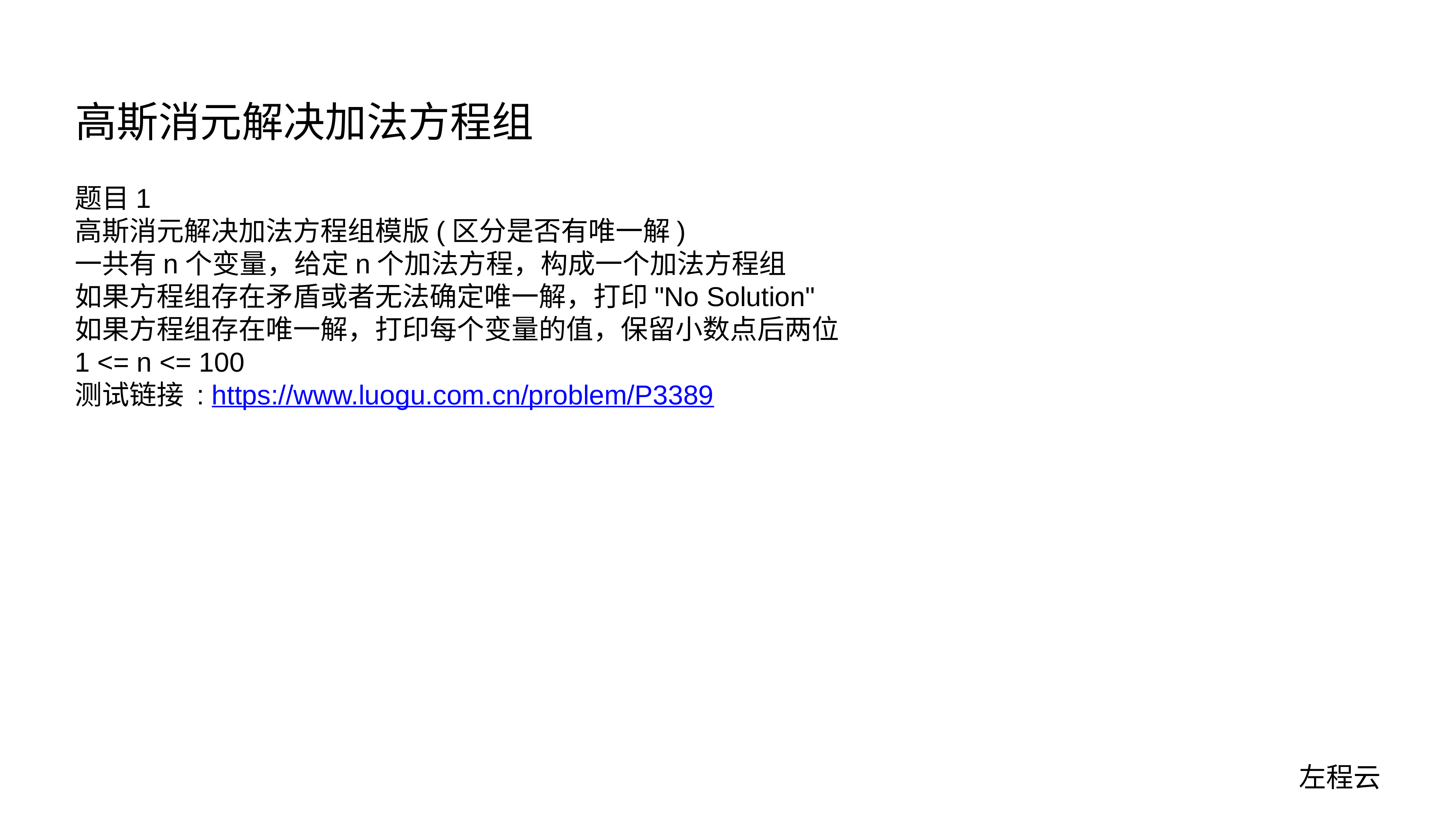

# 高斯消元解决加法方程组
题目1
高斯消元解决加法方程组模版(区分是否有唯一解)
一共有n个变量，给定n个加法方程，构成一个加法方程组
如果方程组存在矛盾或者无法确定唯一解，打印"No Solution"
如果方程组存在唯一解，打印每个变量的值，保留小数点后两位
1 <= n <= 100
测试链接 : https://www.luogu.com.cn/problem/P3389

左程云